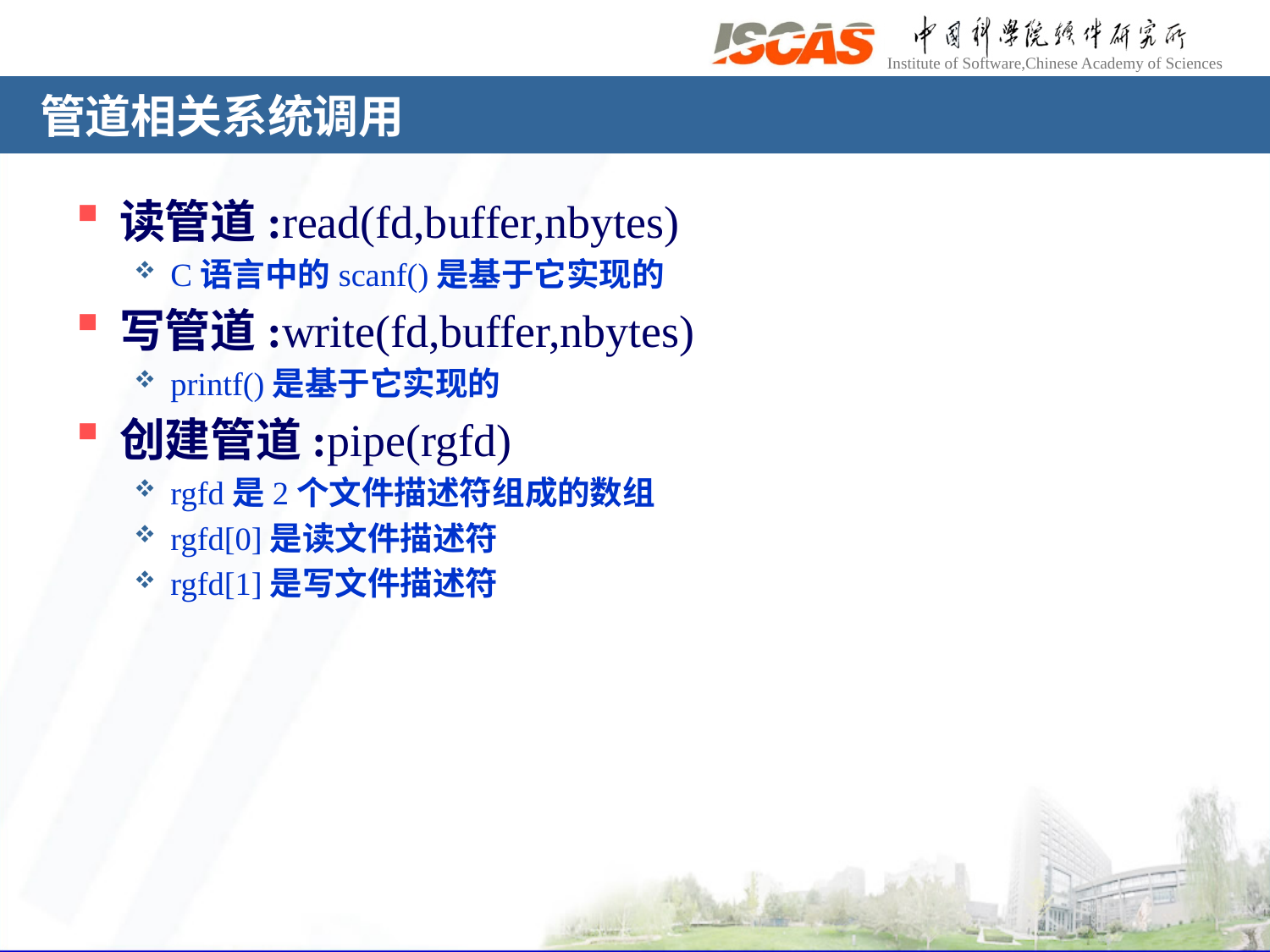

# 管道相关系统调用
读管道:read(fd,buffer,nbytes)
C语言中的scanf()是基于它实现的
写管道:write(fd,buffer,nbytes)
printf()是基于它实现的
创建管道:pipe(rgfd)
rgfd是2个文件描述符组成的数组
rgfd[0]是读文件描述符
rgfd[1]是写文件描述符